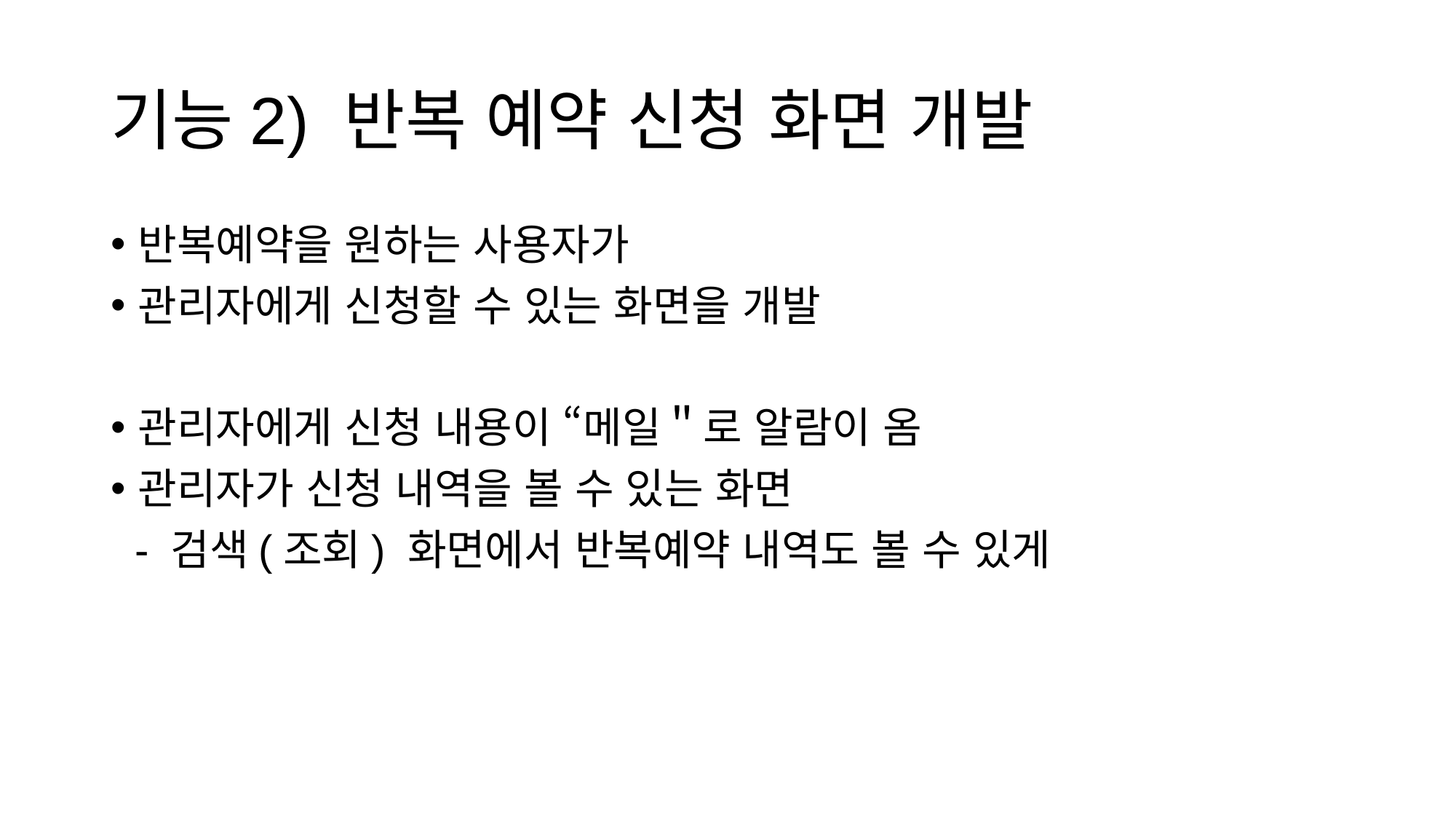

# 기능2) 반복 예약 신청 화면 개발
반복예약을 원하는 사용자가
관리자에게 신청할 수 있는 화면을 개발

관리자에게 신청 내용이 “메일＂로 알람이 옴
관리자가 신청 내역을 볼 수 있는 화면
  - 검색(조회) 화면에서 반복예약 내역도 볼 수 있게